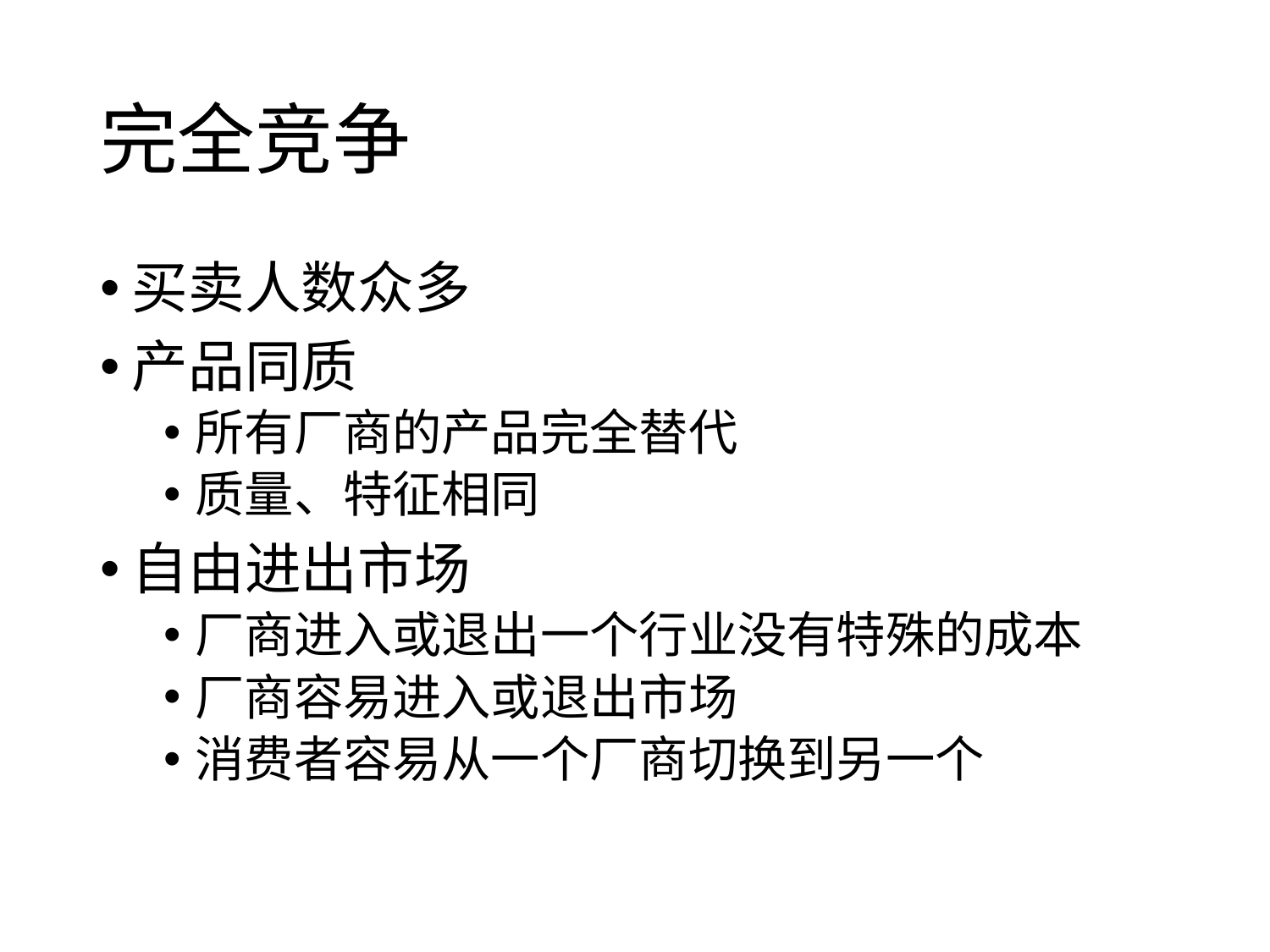

# 完全竞争
买卖人数众多
产品同质
所有厂商的产品完全替代
质量、特征相同
自由进出市场
厂商进入或退出一个行业没有特殊的成本
厂商容易进入或退出市场
消费者容易从一个厂商切换到另一个